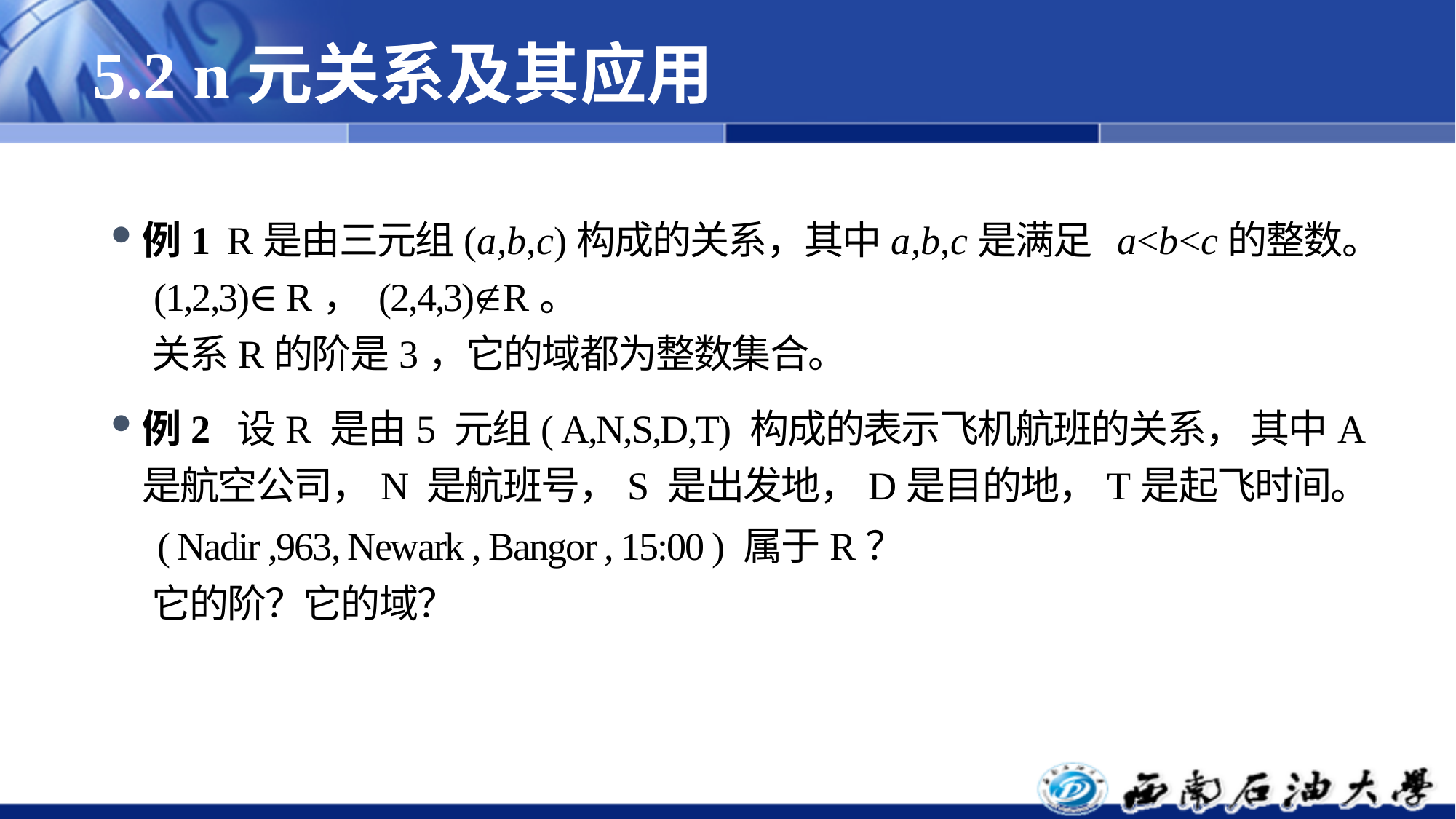

# 5.2 n元关系及其应用
例1  R是由三元组(a,b,c)构成的关系，其中a,b,c是满足  a<b<c的整数。
     (1,2,3)∈R， (2,4,3)∉R。
    关系R的阶是3，它的域都为整数集合。
例2  设R 是由5 元组( A,N,S,D,T) 构成的表示飞机航班的关系， 其中A 是航空公司，N 是航班号，S 是出发地，D是目的地，T是起飞时间。
     ( Nadir ,963, Newark , Bangor , 15:00 ) 属于R？
    它的阶？它的域？